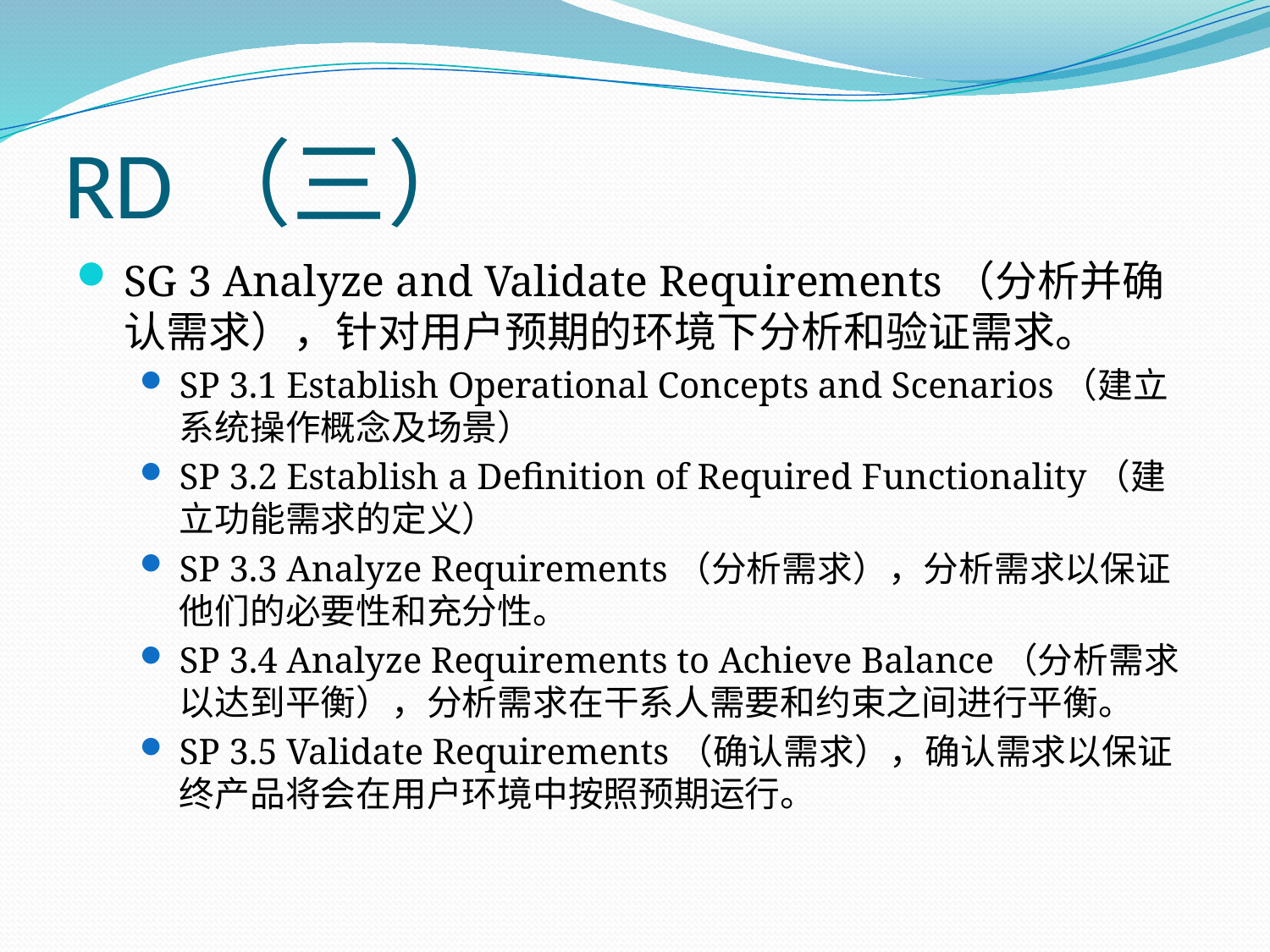

# RD（三）
SG 3 Analyze and Validate Requirements（分析并确认需求），针对用户预期的环境下分析和验证需求。
SP 3.1 Establish Operational Concepts and Scenarios（建立系统操作概念及场景）
SP 3.2 Establish a Definition of Required Functionality（建立功能需求的定义）
SP 3.3 Analyze Requirements（分析需求），分析需求以保证他们的必要性和充分性。
SP 3.4 Analyze Requirements to Achieve Balance（分析需求以达到平衡），分析需求在干系人需要和约束之间进行平衡。
SP 3.5 Validate Requirements（确认需求），确认需求以保证终产品将会在用户环境中按照预期运行。